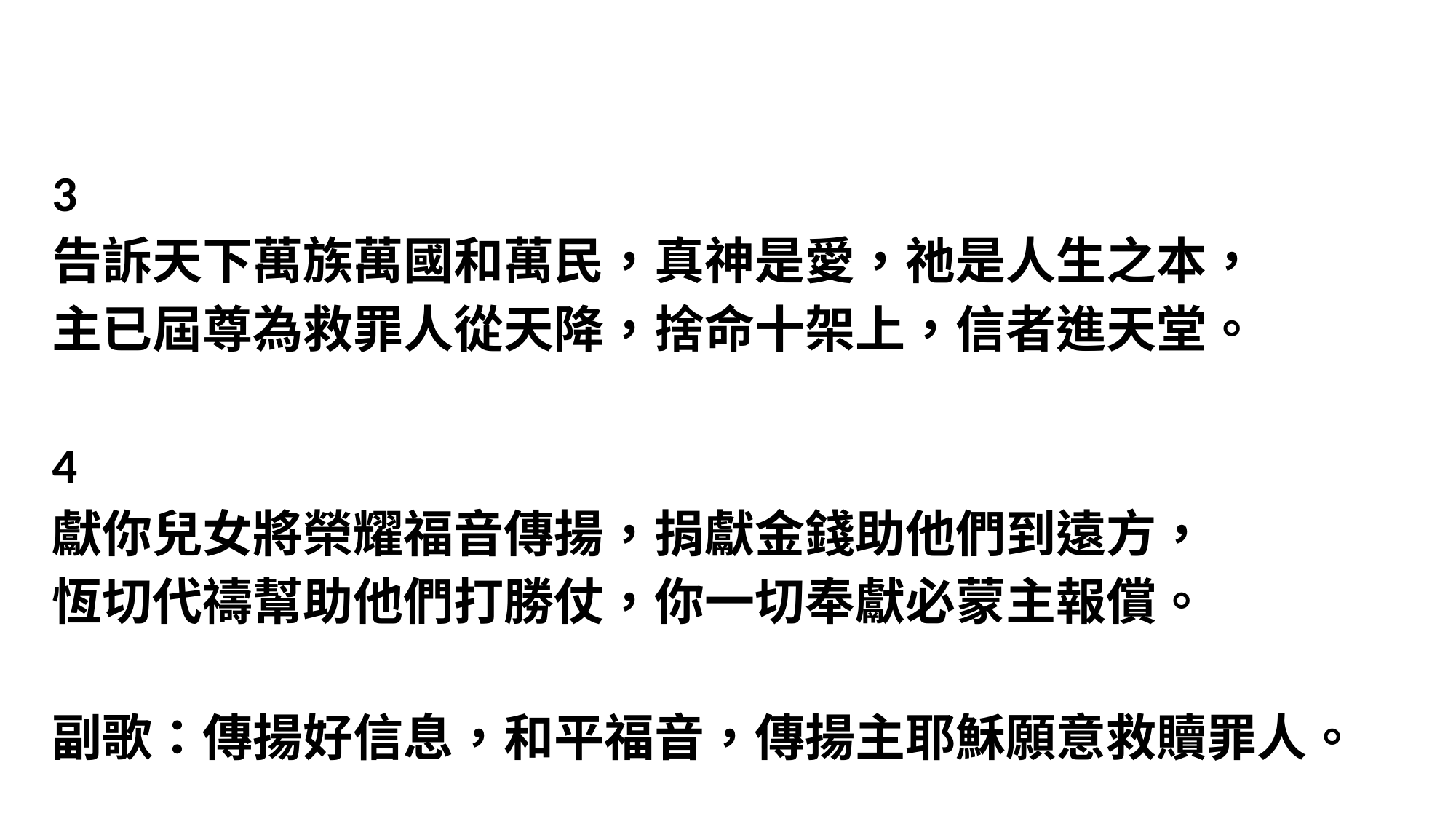

#
3
告訴天下萬族萬國和萬民，真神是愛，祂是人生之本，
主已屆尊為救罪人從天降，捨命十架上，信者進天堂。

4
獻你兒女將榮耀福音傳揚，捐獻金錢助他們到遠方，
恆切代禱幫助他們打勝仗，你一切奉獻必蒙主報償。

副歌：傳揚好信息，和平福音，傳揚主耶穌願意救贖罪人。